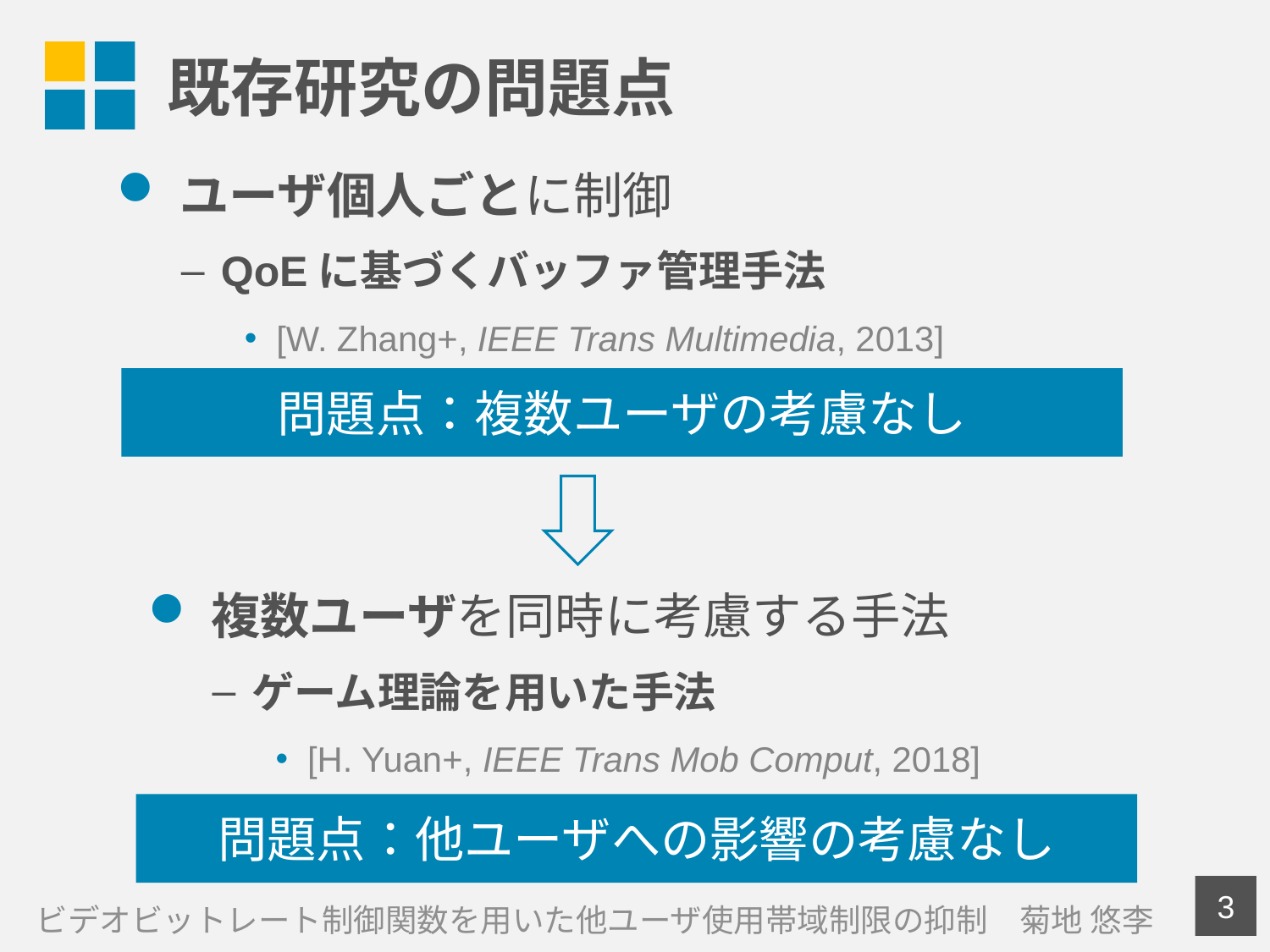

# 既存研究の問題点
ユーザ個人ごとに制御
QoEに基づくバッファ管理手法
[W. Zhang+, IEEE Trans Multimedia, 2013]
問題点：複数ユーザの考慮なし

複数ユーザを同時に考慮する手法
ゲーム理論を用いた手法
[H. Yuan+, IEEE Trans Mob Comput, 2018]
問題点：他ユーザへの影響の考慮なし
3
ビデオビットレート制御関数を用いた他ユーザ使用帯域制限の抑制　菊地 悠李